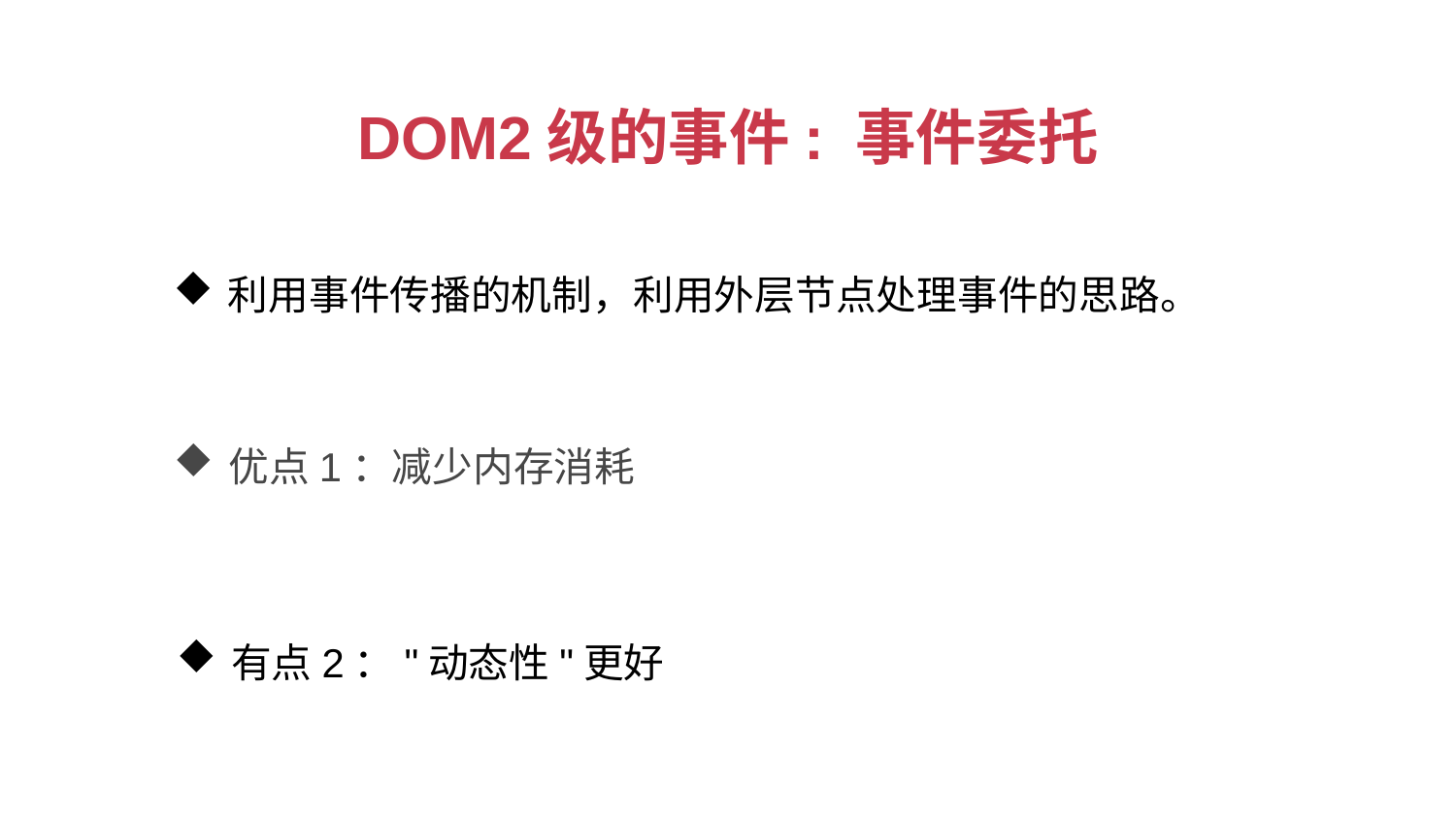

DOM2级的事件: 事件委托
利用事件传播的机制，利用外层节点处理事件的思路。
优点1：减少内存消耗
有点2："动态性"更好